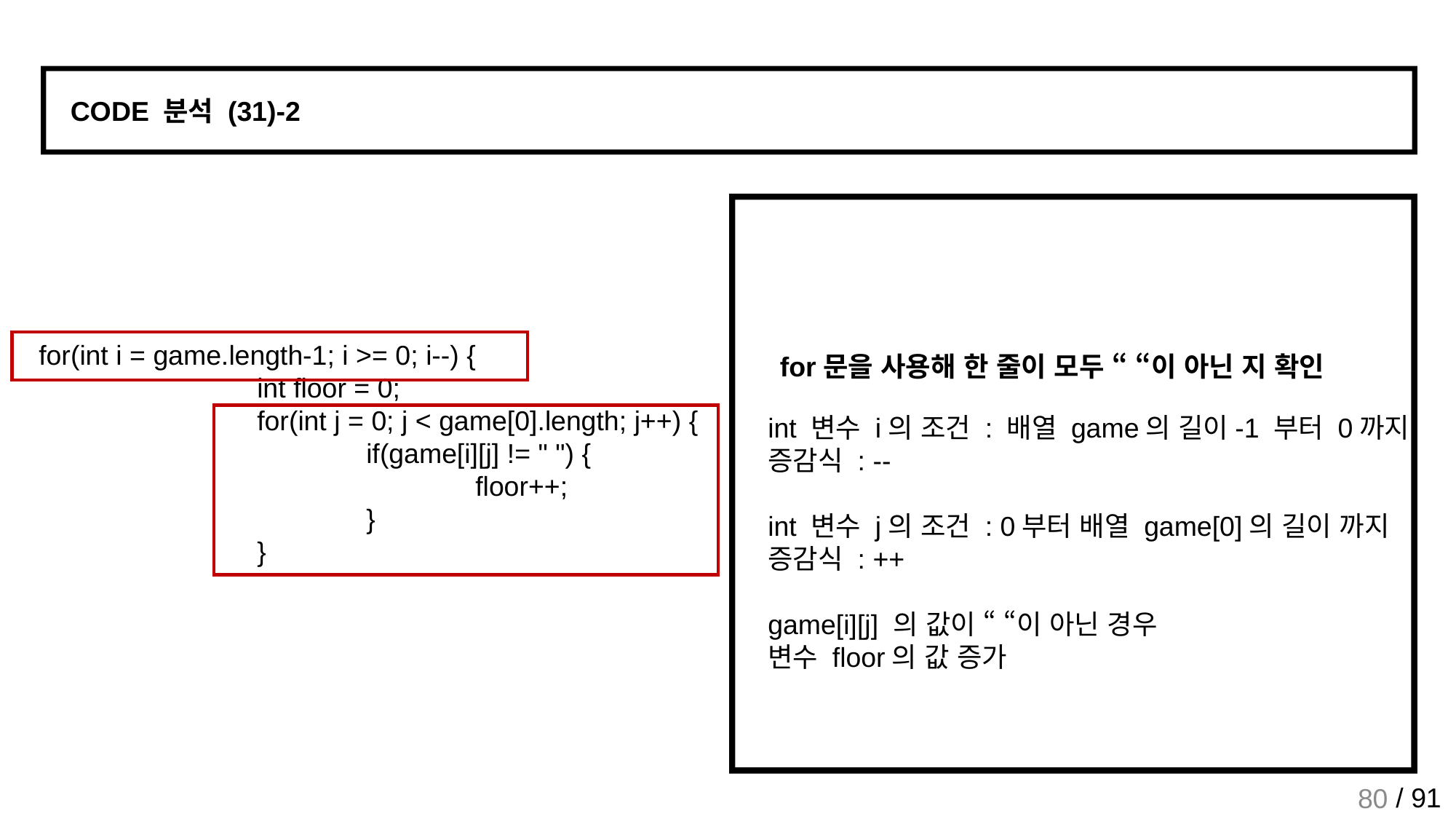

CODE 분석 (31)-2

	for(int i = game.length-1; i >= 0; i--) {
			int floor = 0;
			for(int j = 0; j < game[0].length; j++) {
				if(game[i][j] != " ") {
					floor++;
				}
			}

for문을 사용해 한 줄이 모두 “ “이 아닌 지 확인

int 변수 i의 조건 : 배열 game의 길이-1 부터 0까지
증감식 : --

int 변수 j의 조건 : 0부터 배열 game[0]의 길이 까지
증감식 : ++

game[i][j] 의 값이 “ “이 아닌 경우
변수 floor의 값 증가
80